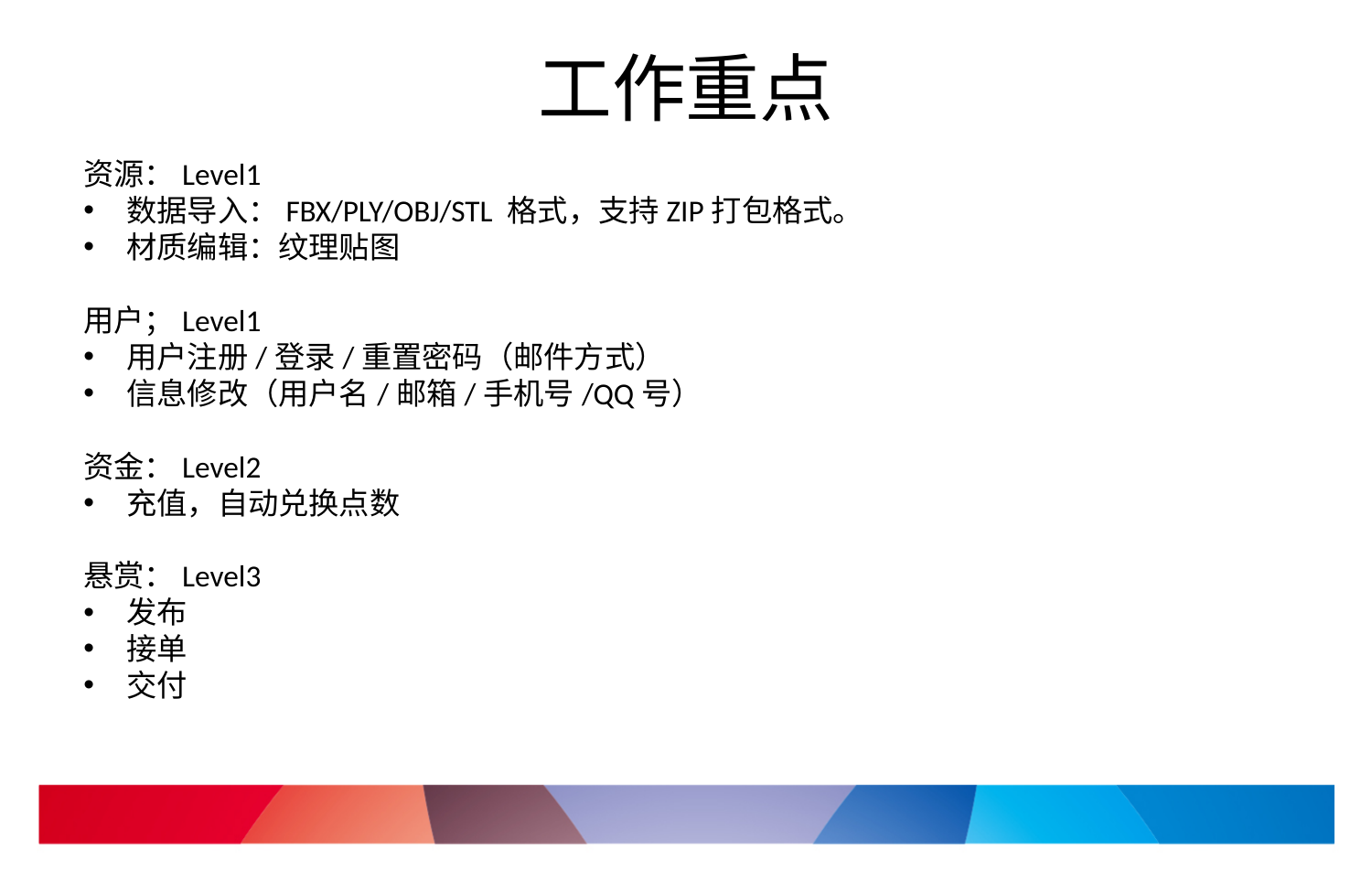

# 工作重点
资源：Level1
数据导入：FBX/PLY/OBJ/STL 格式，支持ZIP打包格式。
材质编辑：纹理贴图

用户；Level1
用户注册/登录/重置密码（邮件方式）
信息修改（用户名/邮箱/手机号/QQ号）

资金：Level2
充值，自动兑换点数

悬赏：Level3
发布
接单
交付